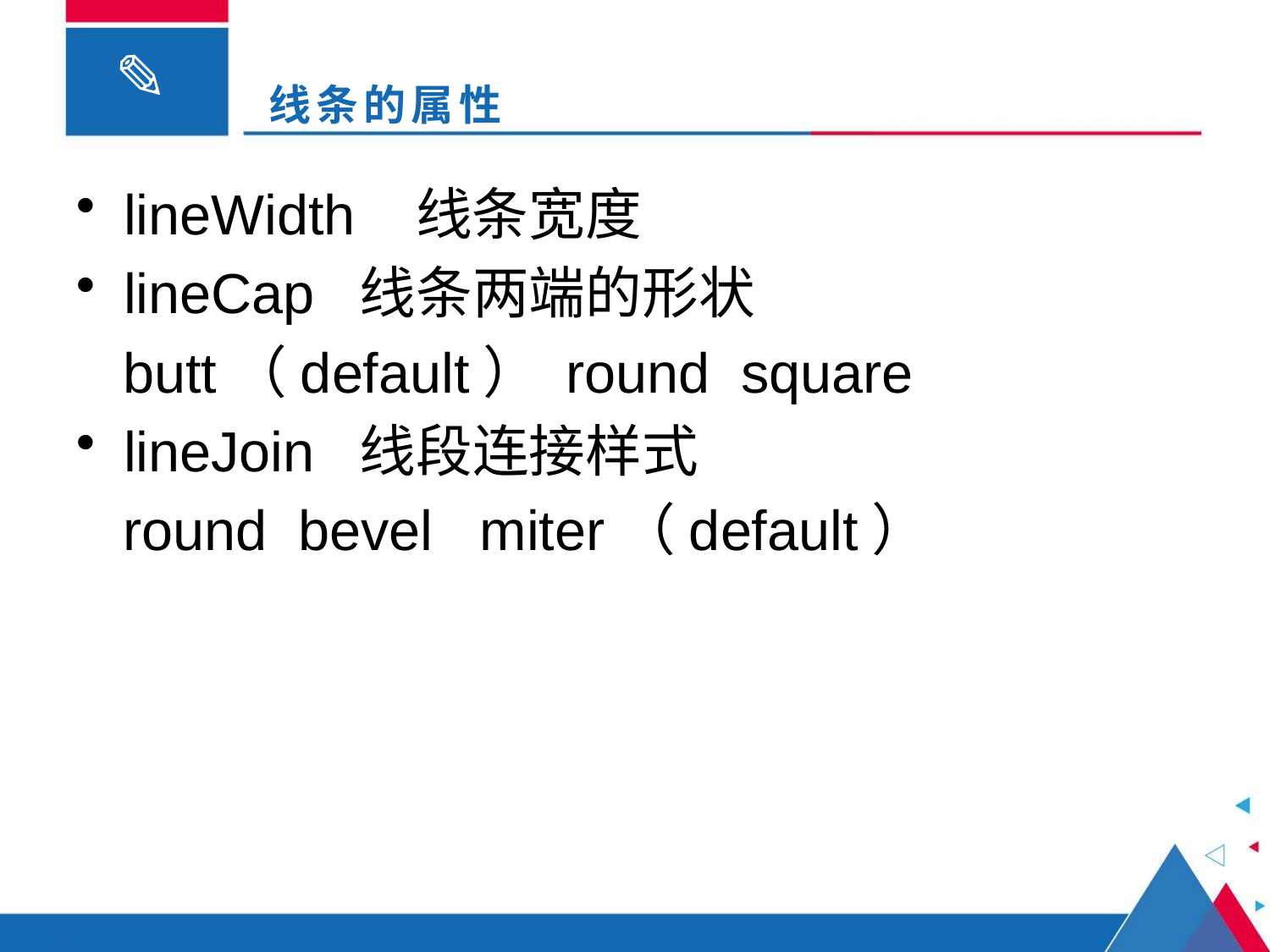

线条的属性
lineWidth   线条宽度
lineCap  线条两端的形状
   butt（default） round  square
lineJoin  线段连接样式
   round  bevel   miter（default）